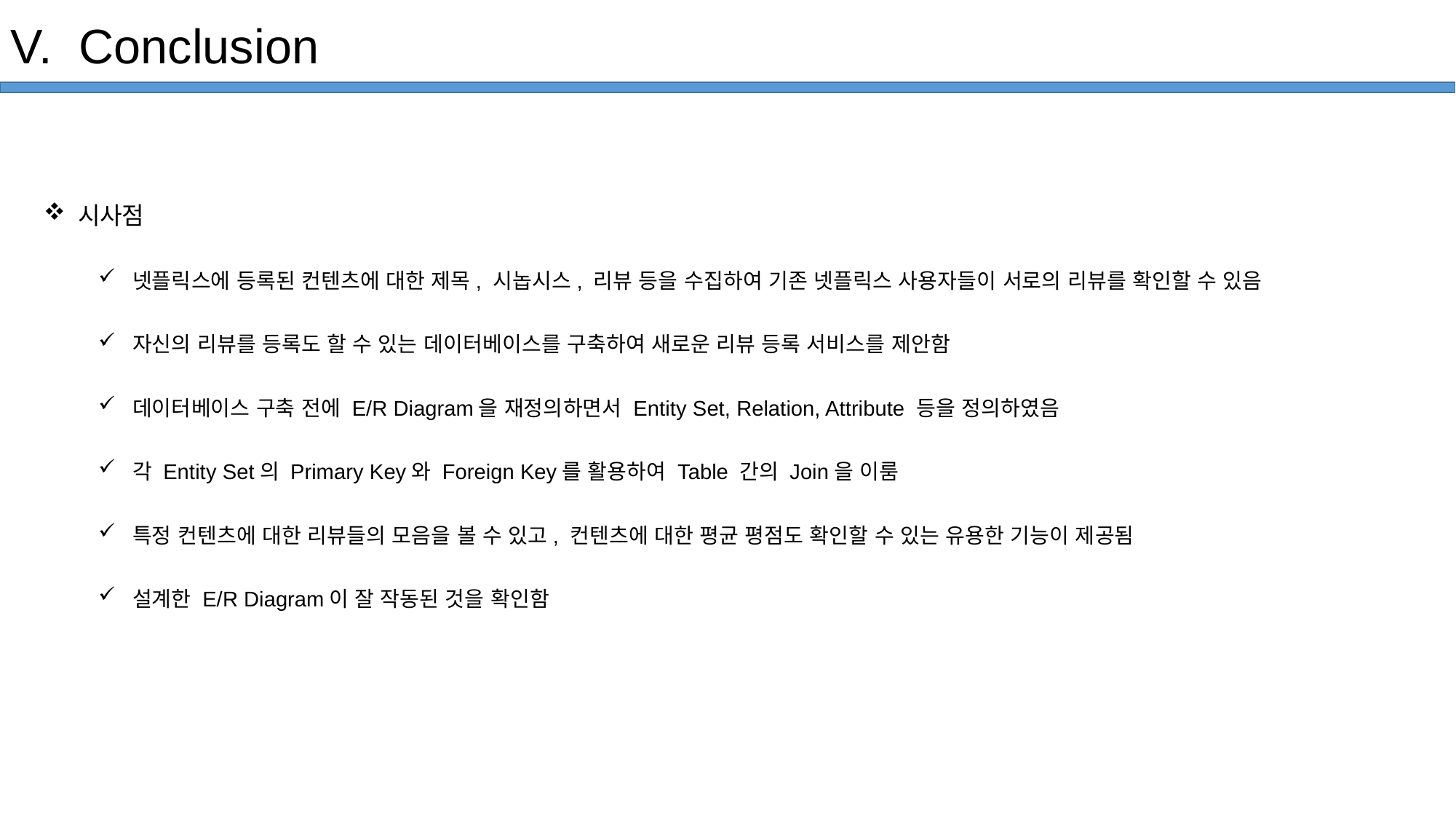

Conclusion

시사점
넷플릭스에 등록된 컨텐츠에 대한 제목, 시놉시스, 리뷰 등을 수집하여 기존 넷플릭스 사용자들이 서로의 리뷰를 확인할 수 있음
자신의 리뷰를 등록도 할 수 있는 데이터베이스를 구축하여 새로운 리뷰 등록 서비스를 제안함
데이터베이스 구축 전에 E/R Diagram을 재정의하면서 Entity Set, Relation, Attribute 등을 정의하였음
각 Entity Set의 Primary Key와 Foreign Key를 활용하여 Table 간의 Join을 이룸
특정 컨텐츠에 대한 리뷰들의 모음을 볼 수 있고, 컨텐츠에 대한 평균 평점도 확인할 수 있는 유용한 기능이 제공됨
설계한 E/R Diagram이 잘 작동된 것을 확인함